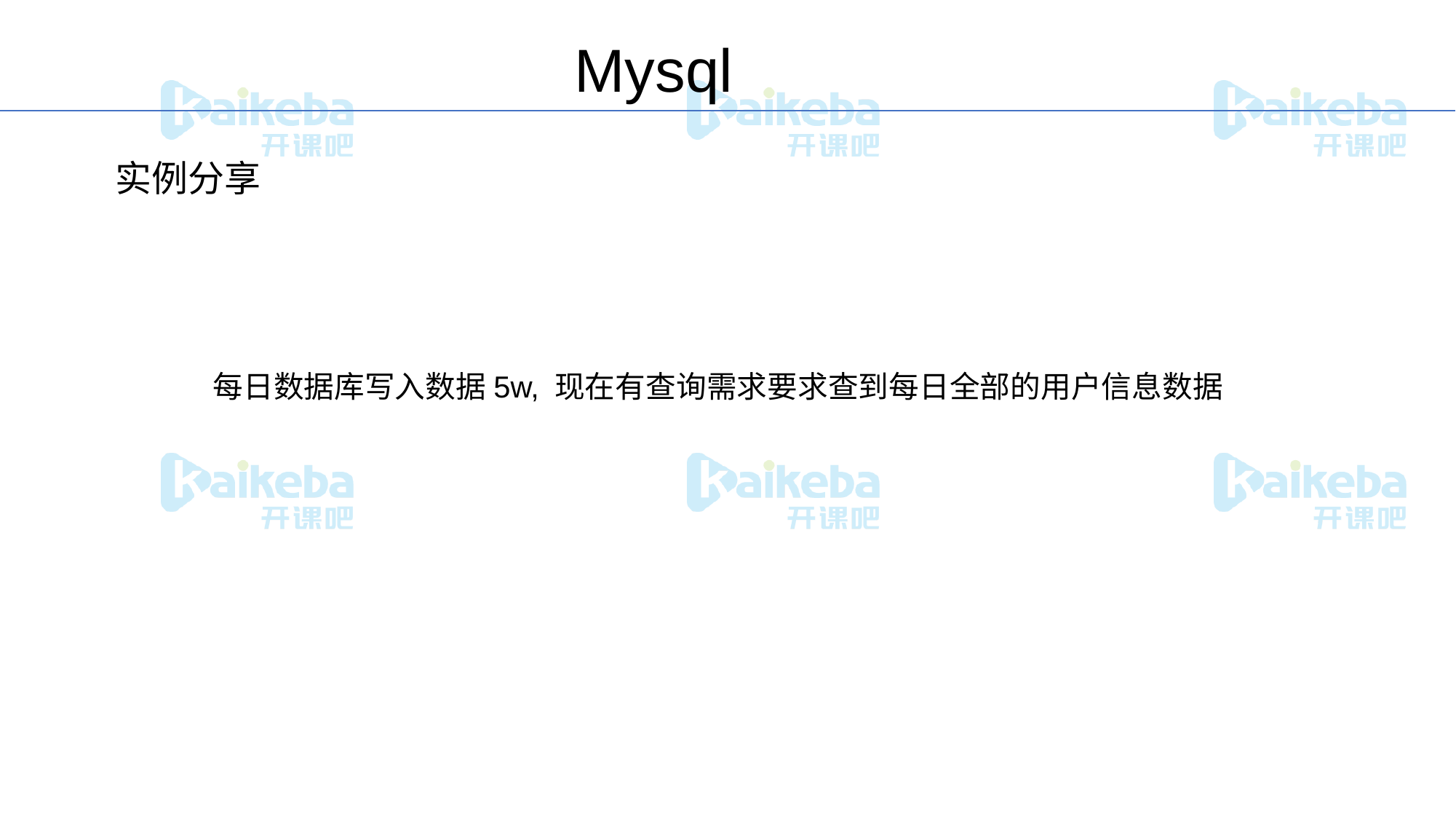

Mysql
实例分享

每日数据库写入数据5w, 现在有查询需求要求查到每日全部的用户信息数据